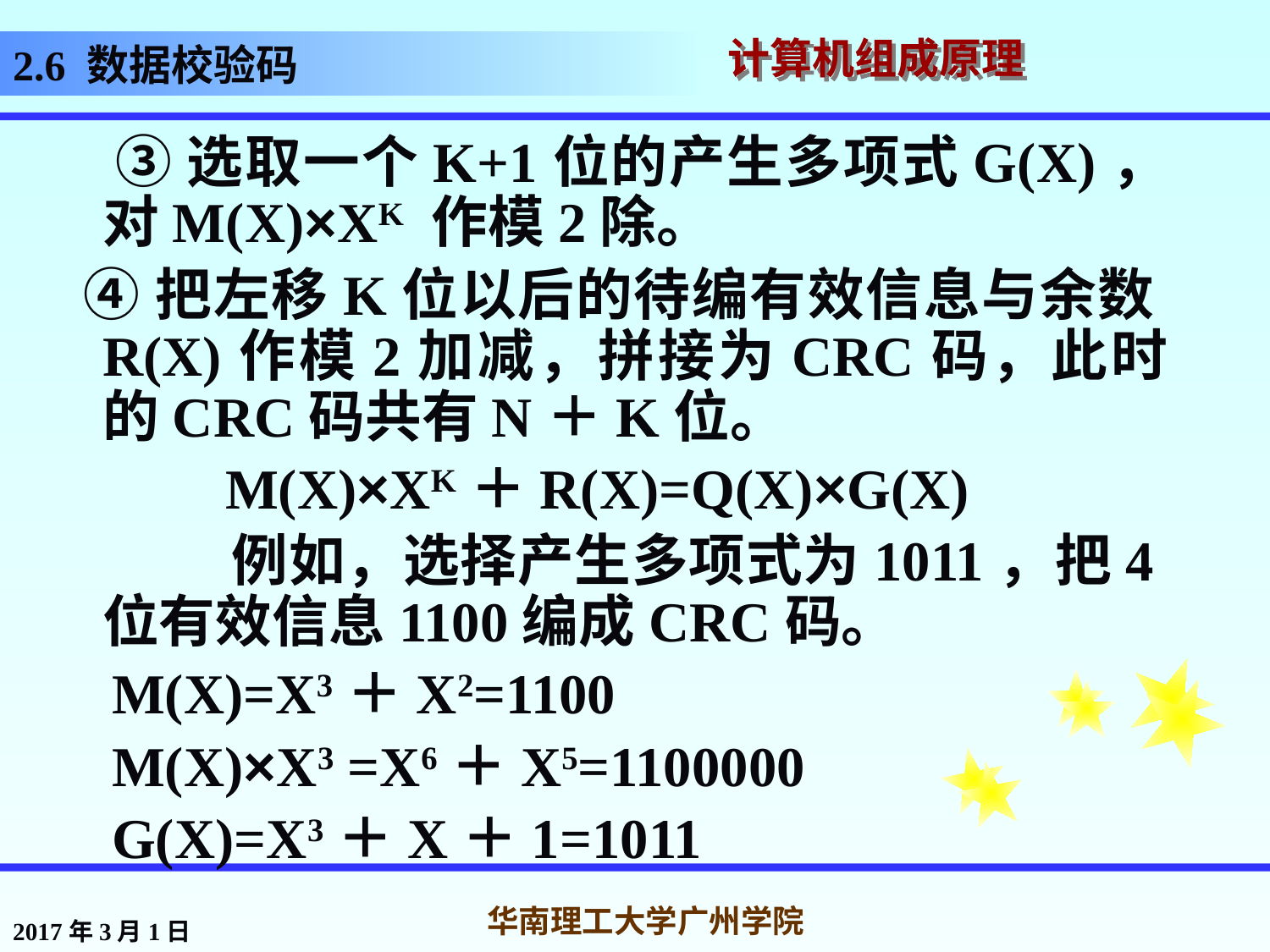

# 2.6 数据校验码
    ③选取一个K+1位的产生多项式G(X)，对M(X)×XK 作模2除。
  ④把左移K位以后的待编有效信息与余数R(X)作模2加减，拼接为CRC码，此时的CRC码共有N＋K位。
            M(X)×XK＋R(X)=Q(X)×G(X)
            例如，选择产生多项式为1011，把4位有效信息1100编成CRC码。
    M(X)=X3＋X2=1100
    M(X)×X3 =X6＋X5=1100000
    G(X)=X3＋X＋1=1011
2017年3月1日
华南理工大学广州学院